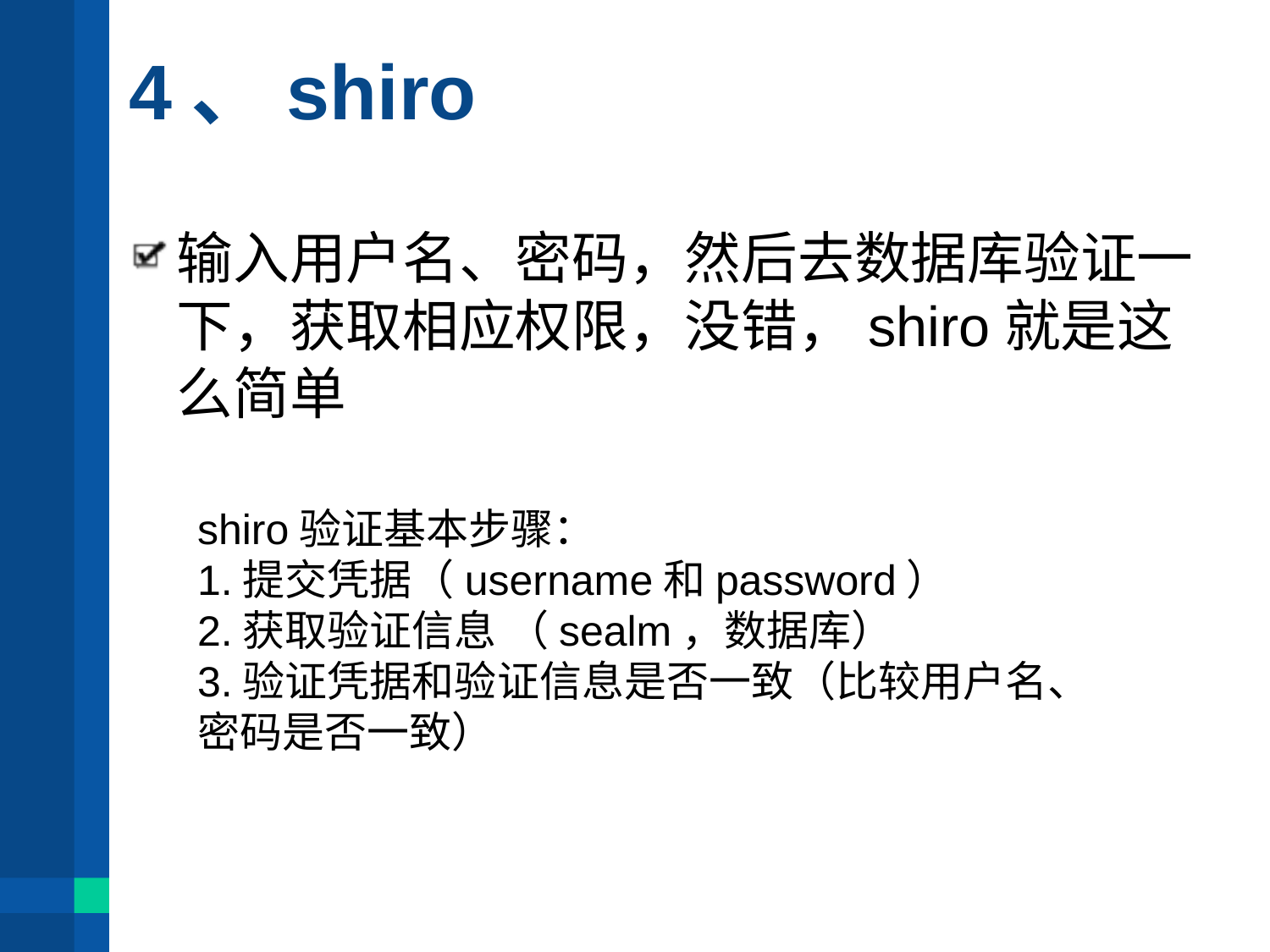

# 4、shiro
输入用户名、密码，然后去数据库验证一下，获取相应权限，没错，shiro就是这么简单

shiro验证基本步骤：
1.提交凭据（username和password）
2.获取验证信息 （sealm，数据库）
3.验证凭据和验证信息是否一致（比较用户名、密码是否一致）